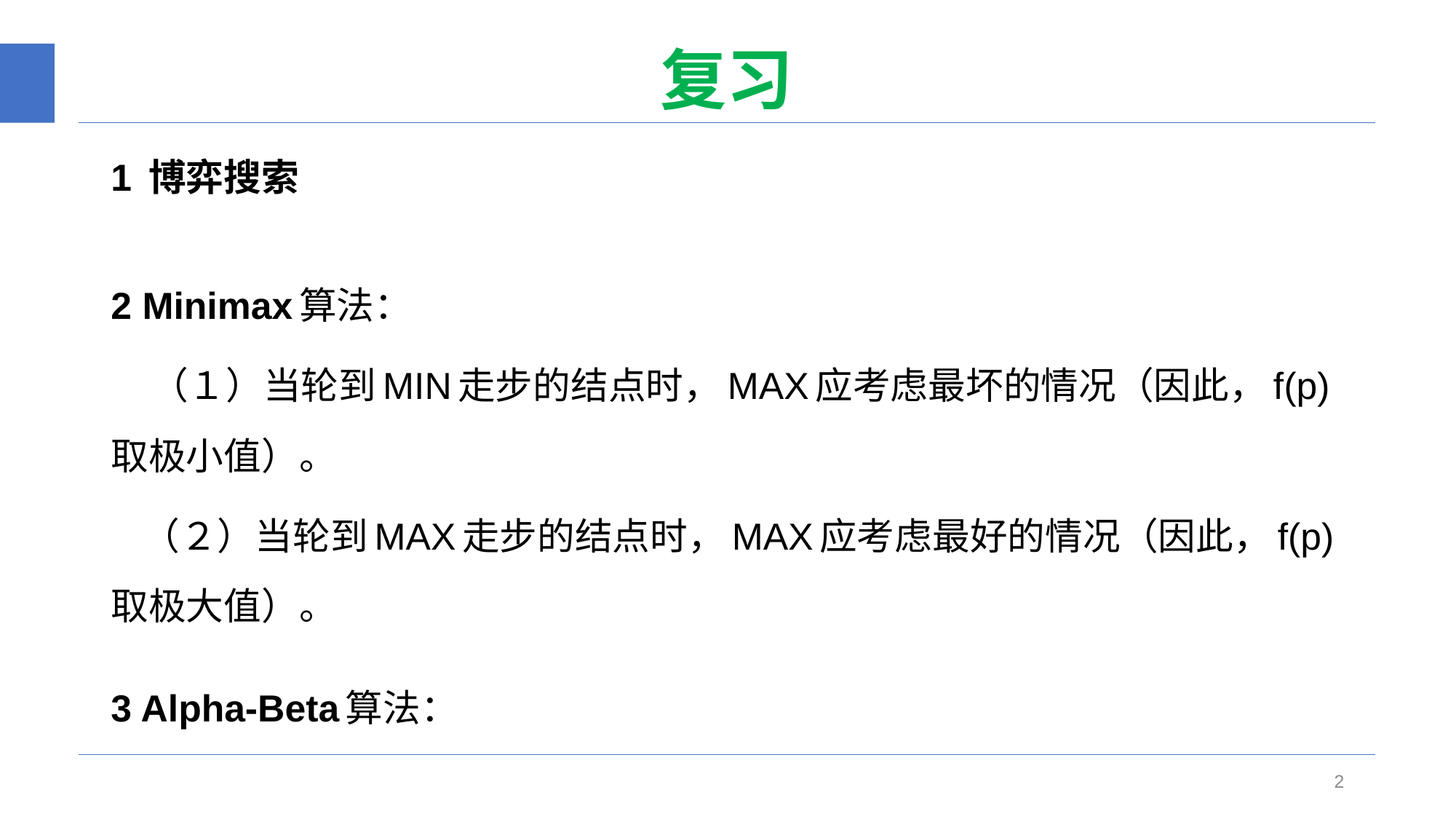

# 复习
1 博弈搜索

2 Minimax算法：
    （１）当轮到MIN走步的结点时，MAX应考虑最坏的情况（因此，f(p)取极小值）。
   （２）当轮到MAX走步的结点时，MAX应考虑最好的情况（因此，f(p)取极大值）。

3 Alpha-Beta算法：

2